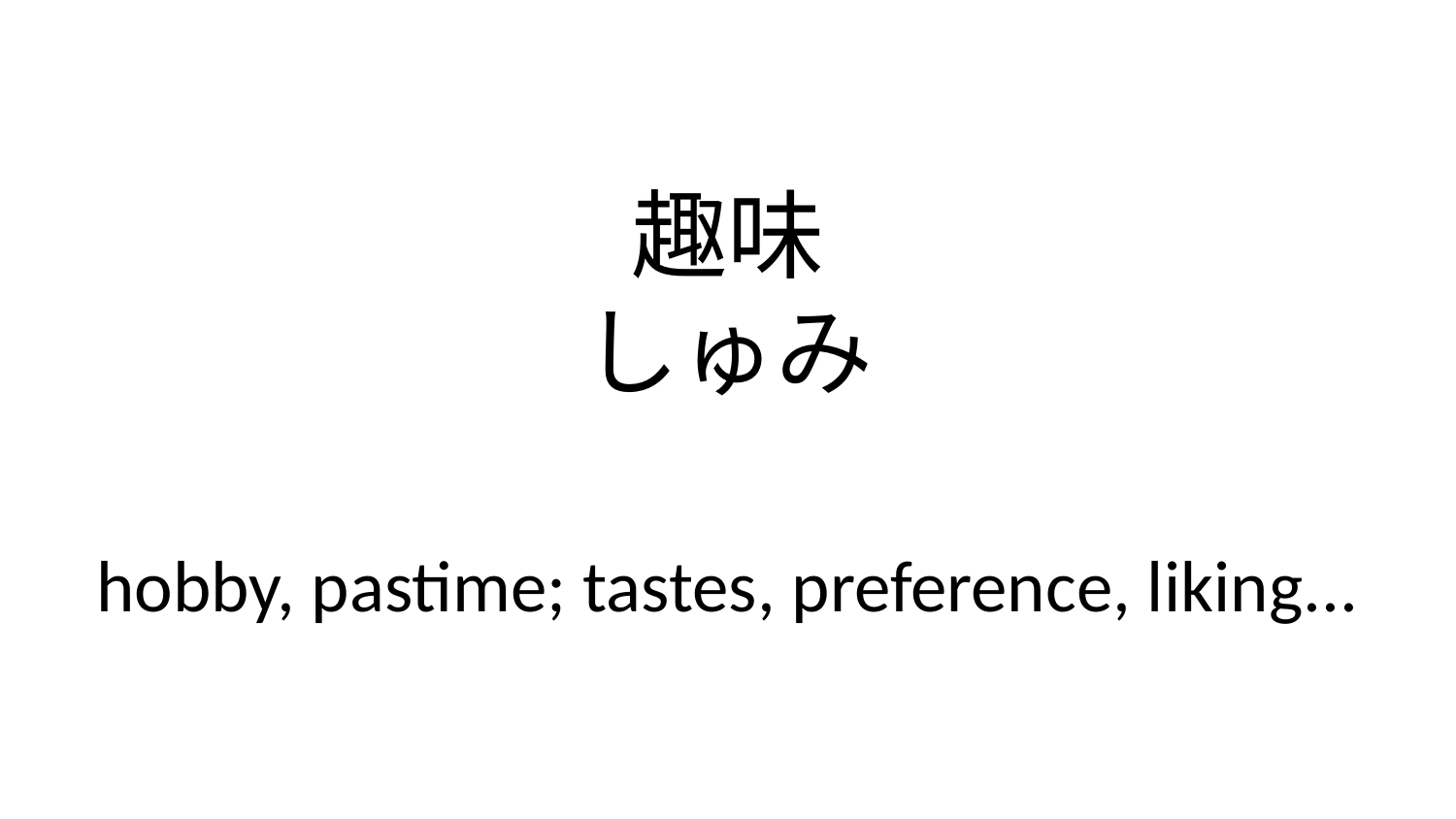

趣味
しゅみ
hobby, pastime; tastes, preference, liking...